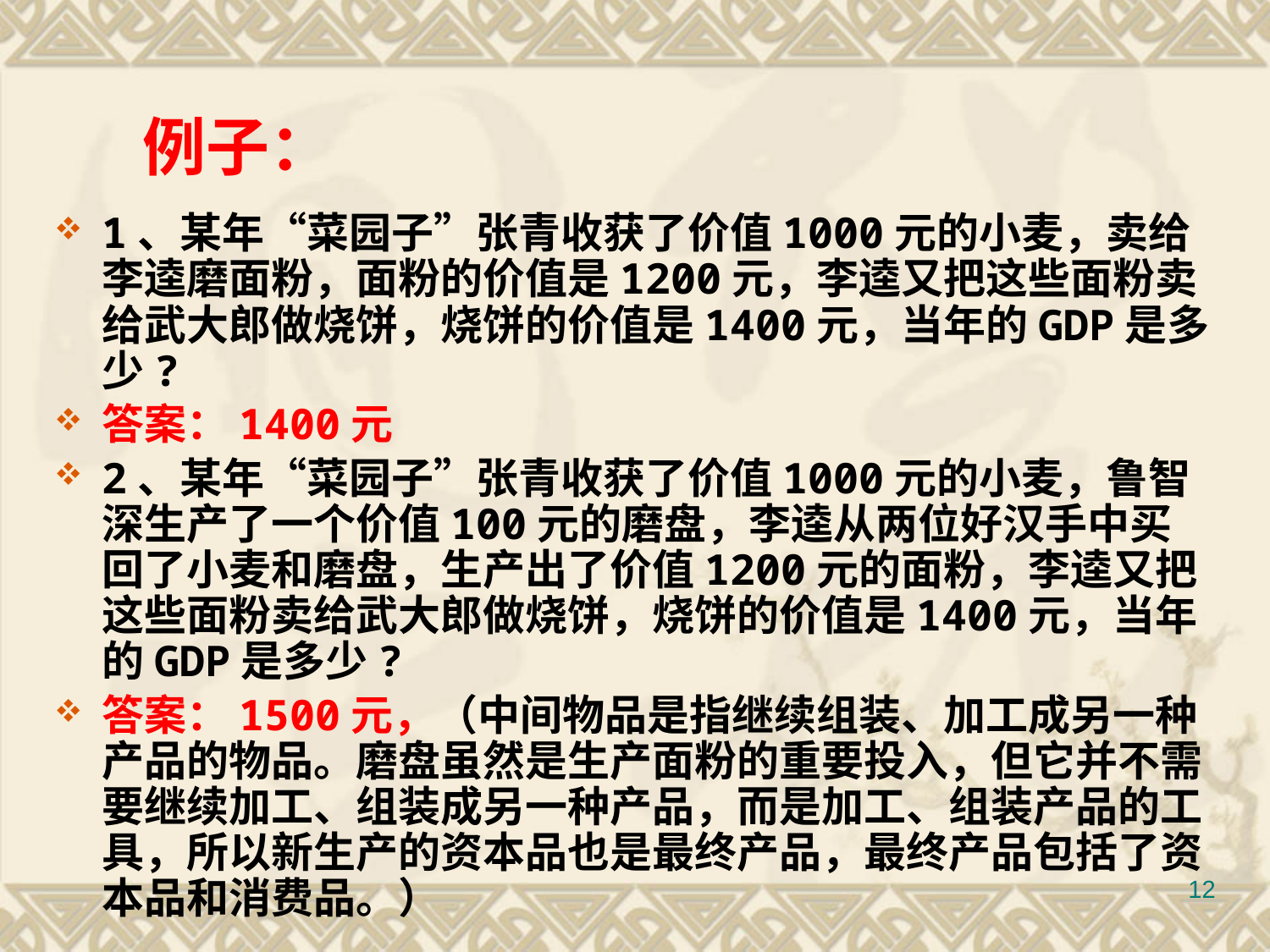

# 例子：
1、某年“菜园子”张青收获了价值1000元的小麦，卖给李逵磨面粉，面粉的价值是1200元，李逵又把这些面粉卖给武大郎做烧饼，烧饼的价值是1400元，当年的GDP是多少?
答案：1400元
2、某年“菜园子”张青收获了价值1000元的小麦，鲁智深生产了一个价值100元的磨盘，李逵从两位好汉手中买回了小麦和磨盘，生产出了价值1200元的面粉，李逵又把这些面粉卖给武大郎做烧饼，烧饼的价值是1400元，当年的GDP是多少?
答案：1500元，（中间物品是指继续组装、加工成另一种产品的物品。磨盘虽然是生产面粉的重要投入，但它并不需要继续加工、组装成另一种产品，而是加工、组装产品的工具，所以新生产的资本品也是最终产品，最终产品包括了资本品和消费品。）

12